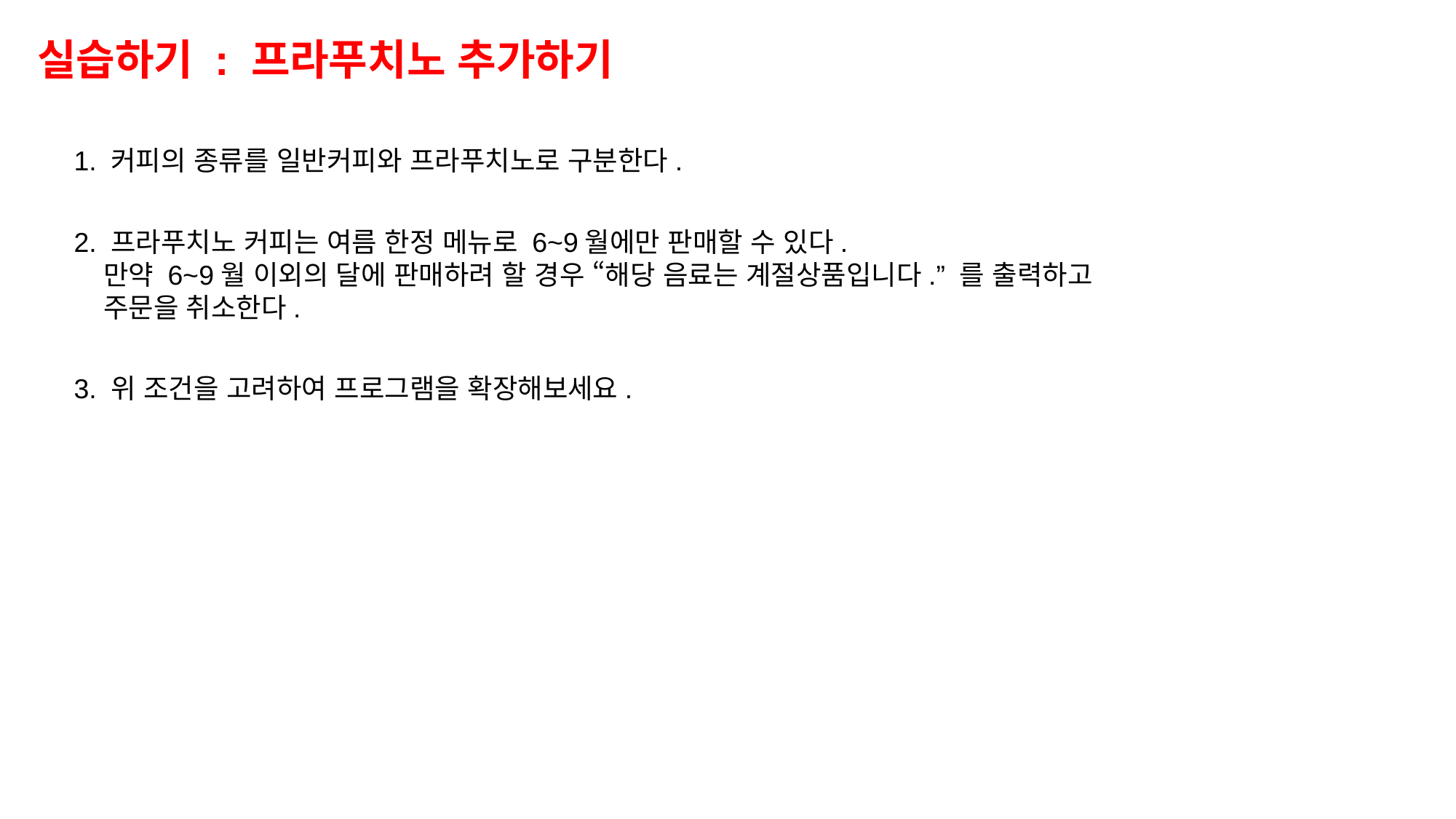

실습하기 : 프라푸치노 추가하기
1. 커피의 종류를 일반커피와 프라푸치노로 구분한다.
2. 프라푸치노 커피는 여름 한정 메뉴로 6~9월에만 판매할 수 있다.
   만약 6~9월 이외의 달에 판매하려 할 경우 “해당 음료는 계절상품입니다.” 를 출력하고
   주문을 취소한다.

3. 위 조건을 고려하여 프로그램을 확장해보세요.